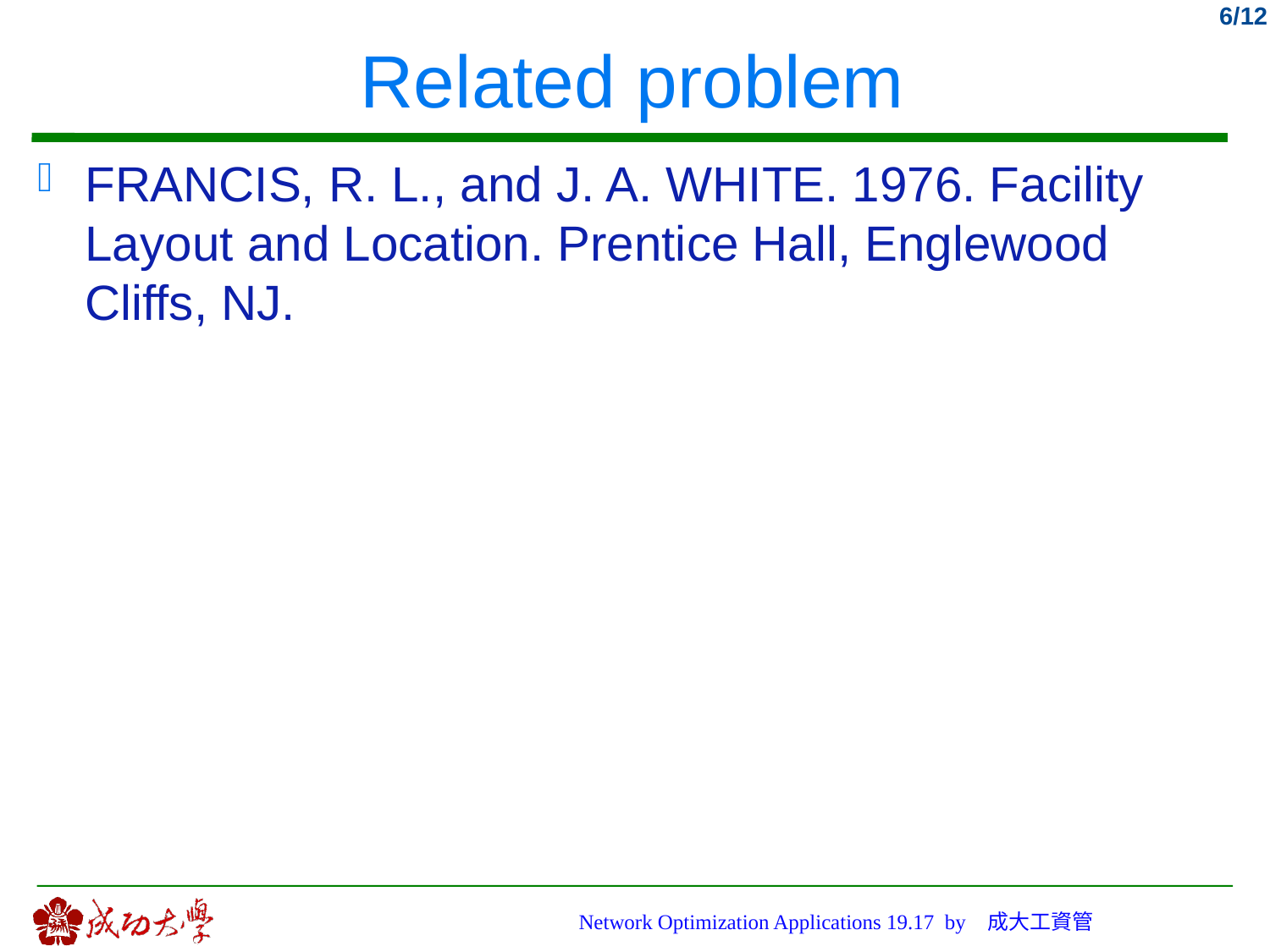

# Related problem
FRANCIS, R. L., and J. A. WHITE. 1976. Facility Layout and Location. Prentice Hall, Englewood Cliffs, NJ.
Network Optimization Applications 19.17  by   成大工資管